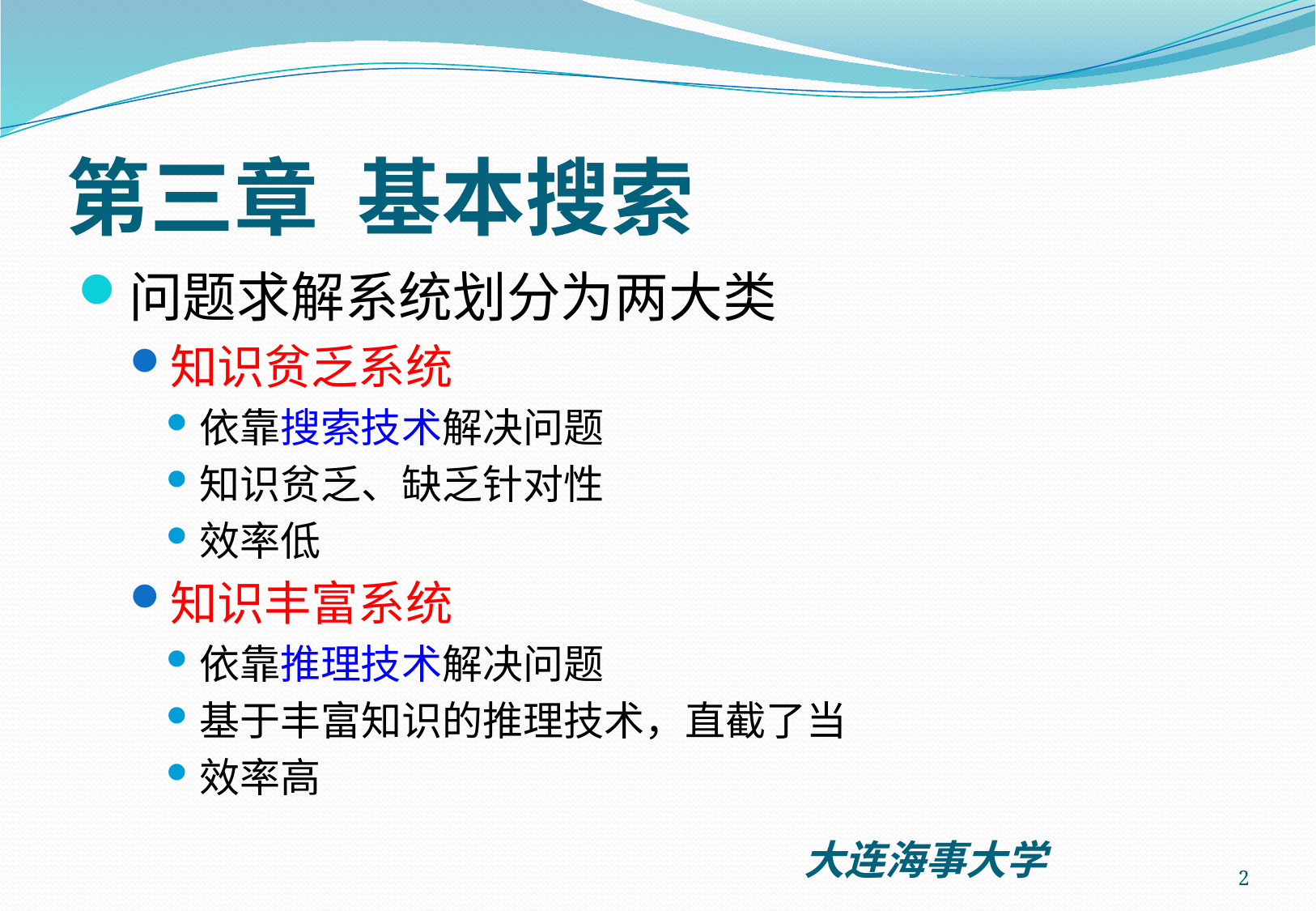

# 第三章  基本搜索
问题求解系统划分为两大类
知识贫乏系统
依靠搜索技术解决问题
知识贫乏、缺乏针对性
效率低
知识丰富系统
依靠推理技术解决问题
基于丰富知识的推理技术，直截了当
效率高

2